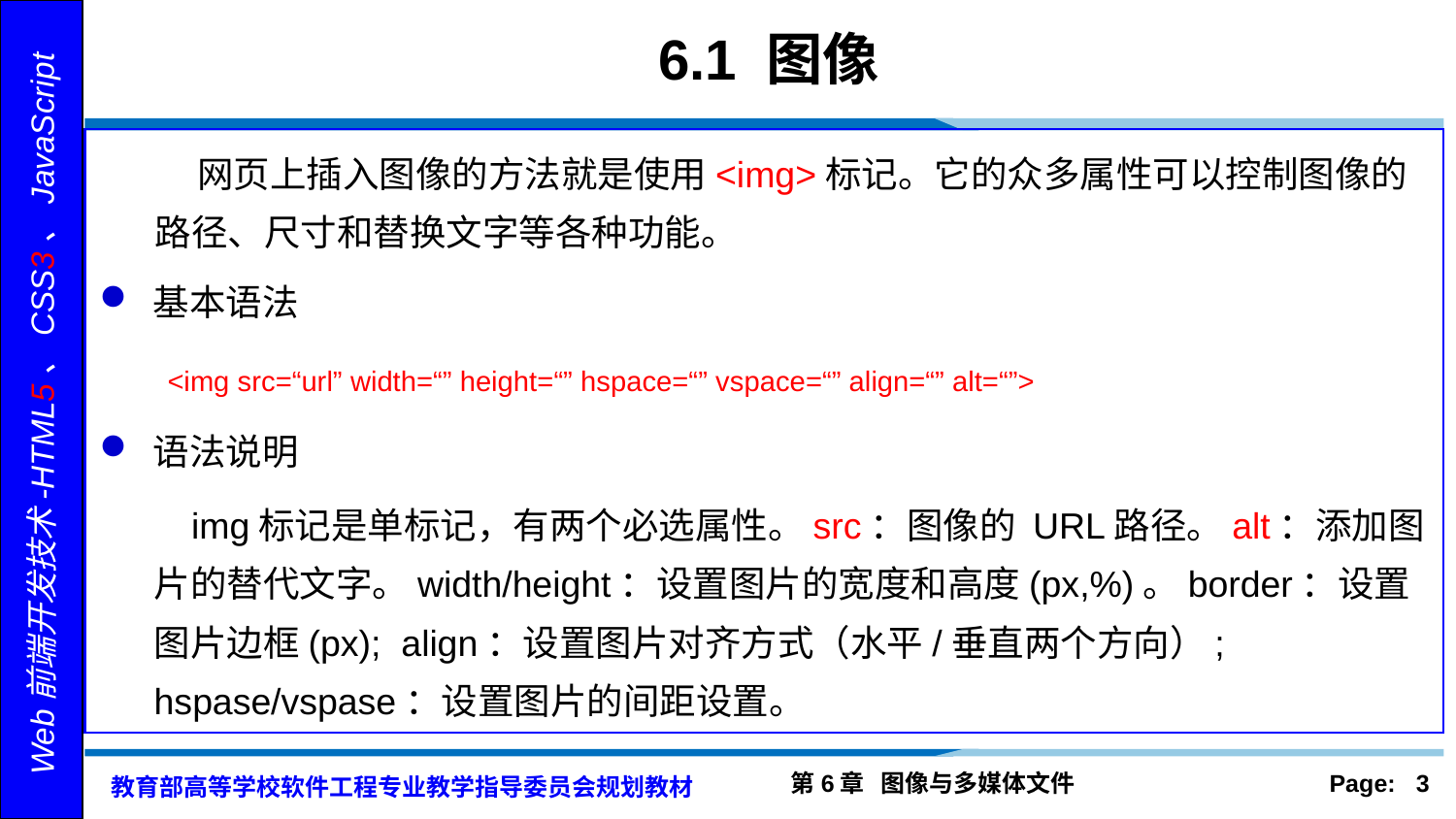

# 6.1 图像
    网页上插入图像的方法就是使用<img>标记。它的众多属性可以控制图像的路径、尺寸和替换文字等各种功能。
 基本语法
          <img src=“url” width=“” height=“” hspace=“” vspace=“” align=“” alt=“”>
 语法说明
         img标记是单标记，有两个必选属性。src：图像的 URL路径。alt：添加图片的替代文字。width/height：设置图片的宽度和高度(px,%)。border：设置图片边框(px);  align：设置图片对齐方式（水平/垂直两个方向）;  hspase/vspase：设置图片的间距设置。